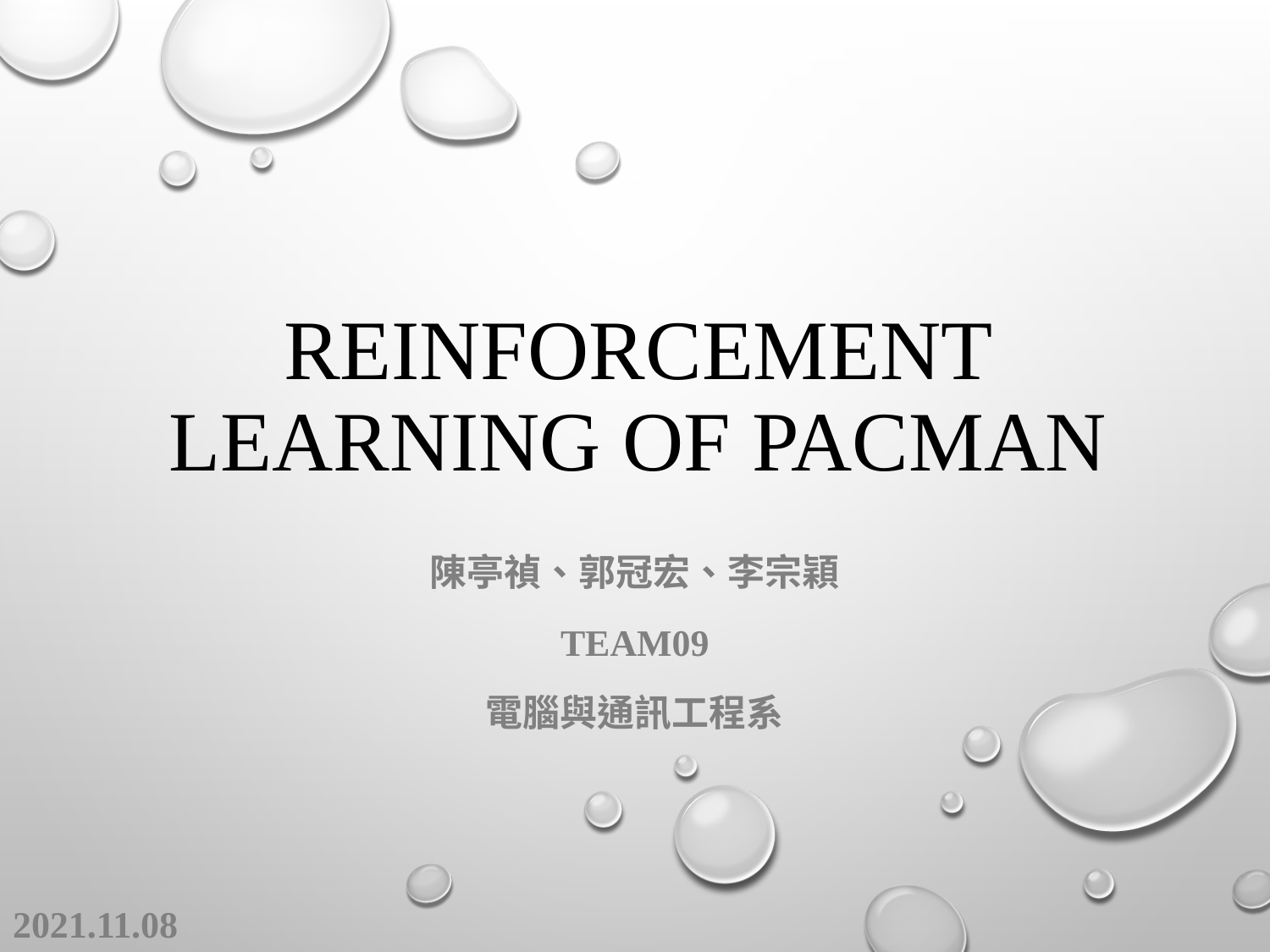

# Reinforcement Learning of Pacman
陳亭禎、郭冠宏、李宗穎
Team09
電腦與通訊工程系

2021.11.08